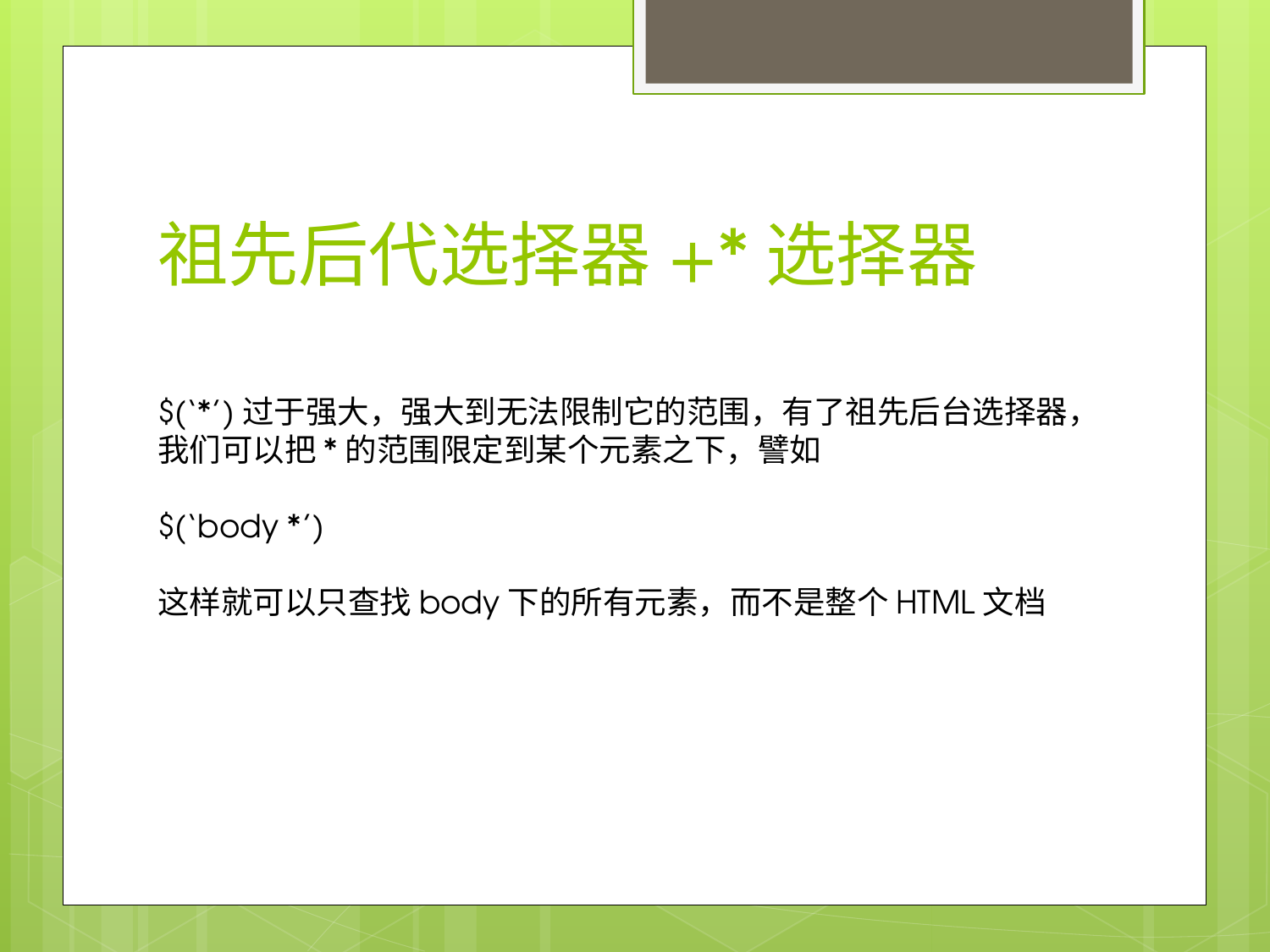

# 祖先后代选择器+*选择器
$(‘*’)过于强大，强大到无法限制它的范围，有了祖先后台选择器，我们可以把*的范围限定到某个元素之下，譬如

$(‘body *’)

这样就可以只查找body下的所有元素，而不是整个HTML文档